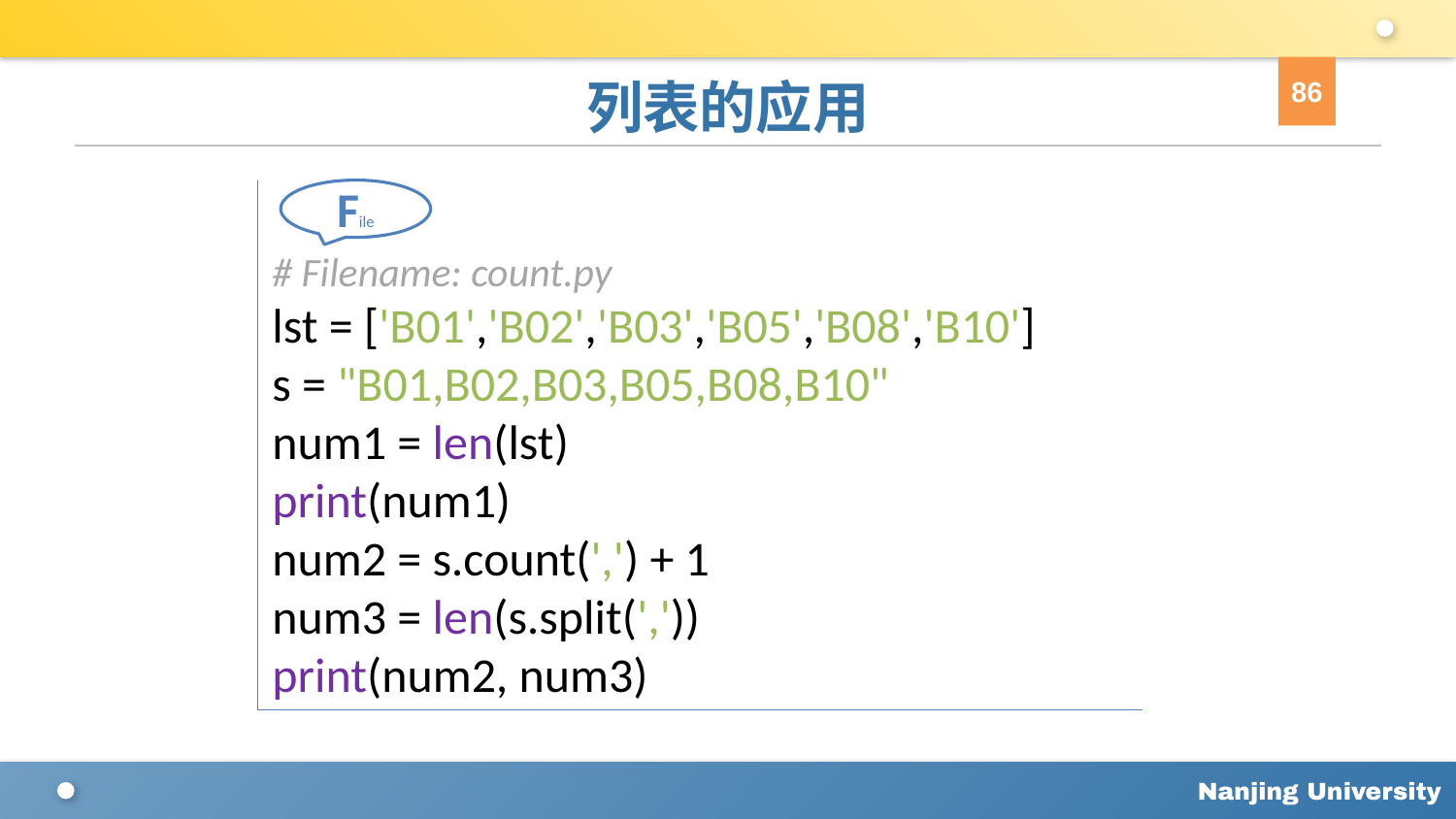

86
# 列表的应用

# Filename: count.py
lst = ['B01','B02','B03','B05','B08','B10']
s = "B01,B02,B03,B05,B08,B10"
num1 = len(lst)
print(num1)
num2 = s.count(',') + 1
num3 = len(s.split(','))
print(num2, num3)
File